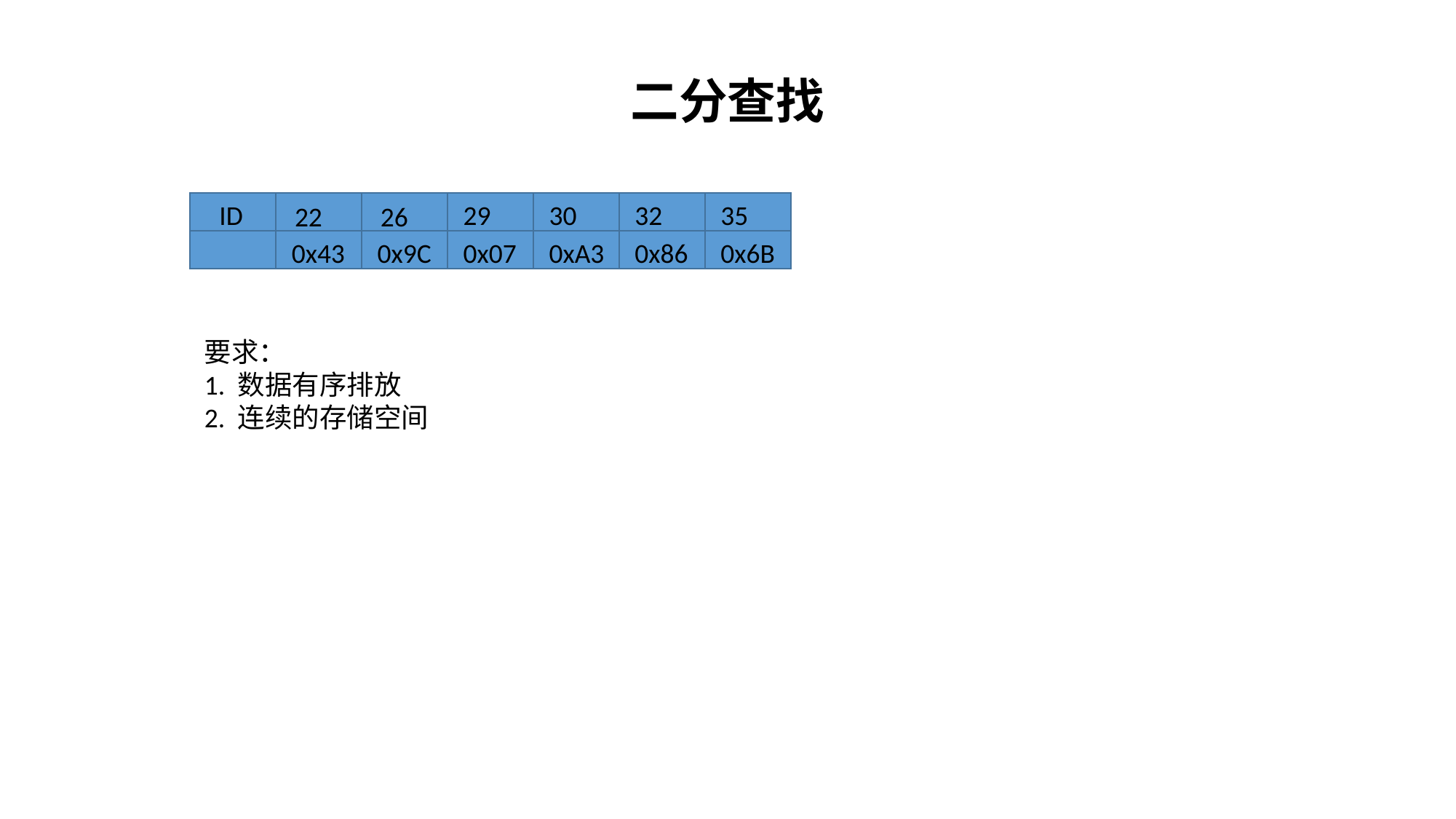

# 二分查找

ID

29

30

32

35
22
26

0x43

0x9C

0x07

0xA3

0x86

0x6B
要求：
1. 数据有序排放
2. 连续的存储空间